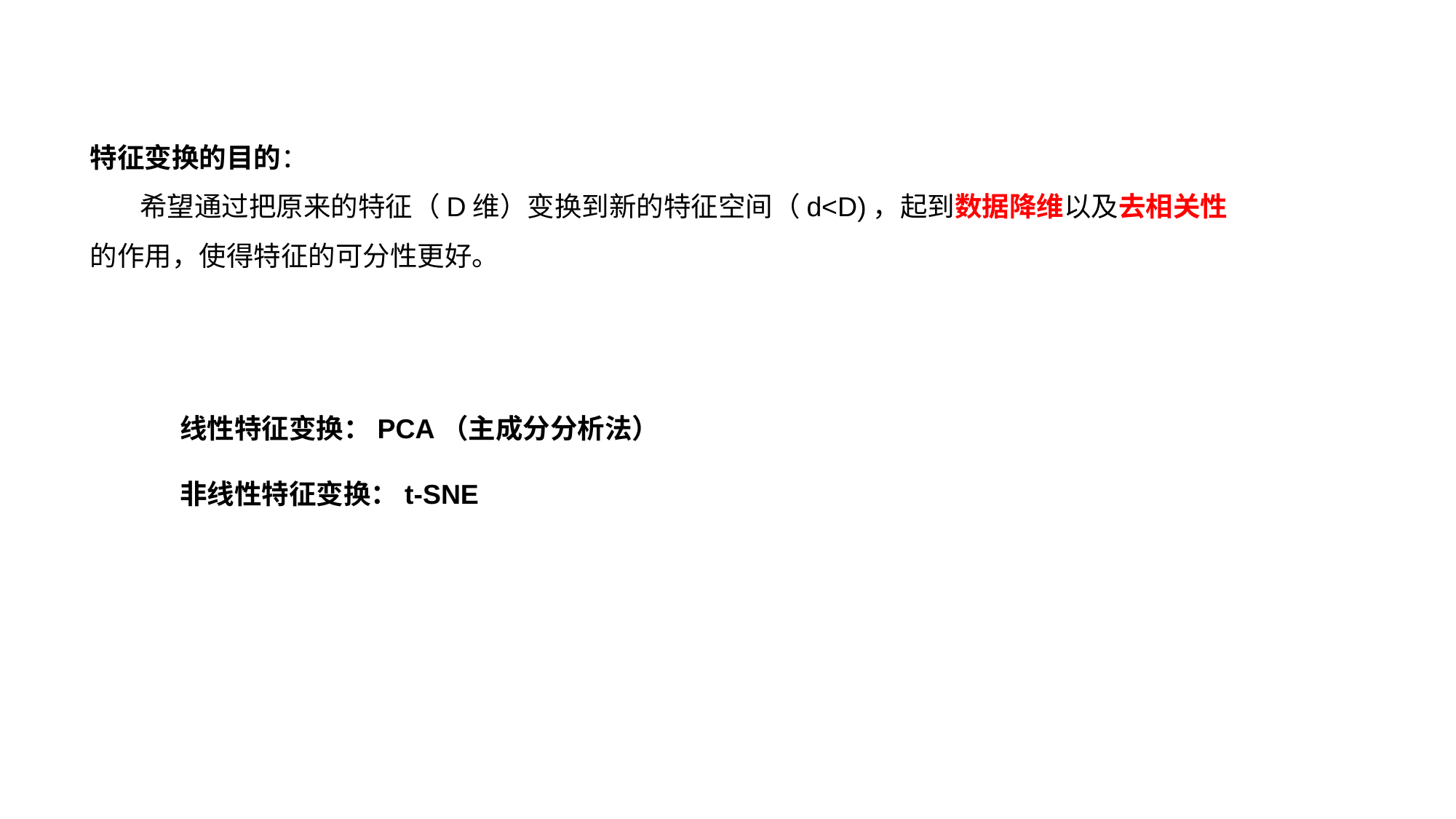

特征变换的目的：
       希望通过把原来的特征（D维）变换到新的特征空间（d<D)，起到数据降维以及去相关性的作用，使得特征的可分性更好。
线性特征变换：PCA（主成分分析法）

非线性特征变换：t-SNE